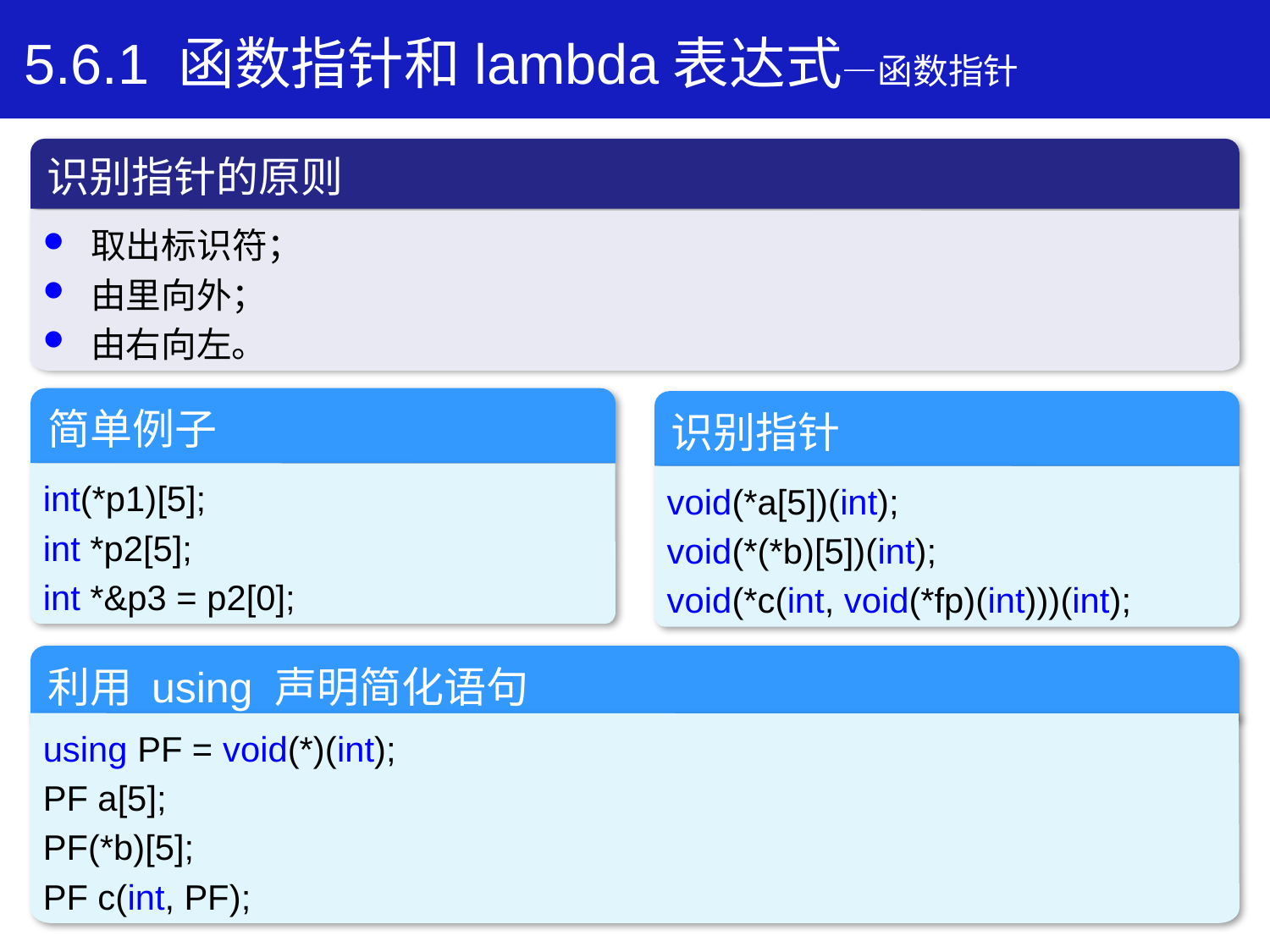

5.6.1 函数指针和lambda表达式—函数指针
识别指针的原则
取出标识符；
由里向外；
由右向左。
简单例子
int(*p1)[5];
int *p2[5];
int *&p3 = p2[0];
识别指针
void(*a[5])(int);
void(*(*b)[5])(int);
void(*c(int, void(*fp)(int)))(int);
利用 using 声明简化语句
using PF = void(*)(int);
PF a[5];
PF(*b)[5];
PF c(int, PF);
54